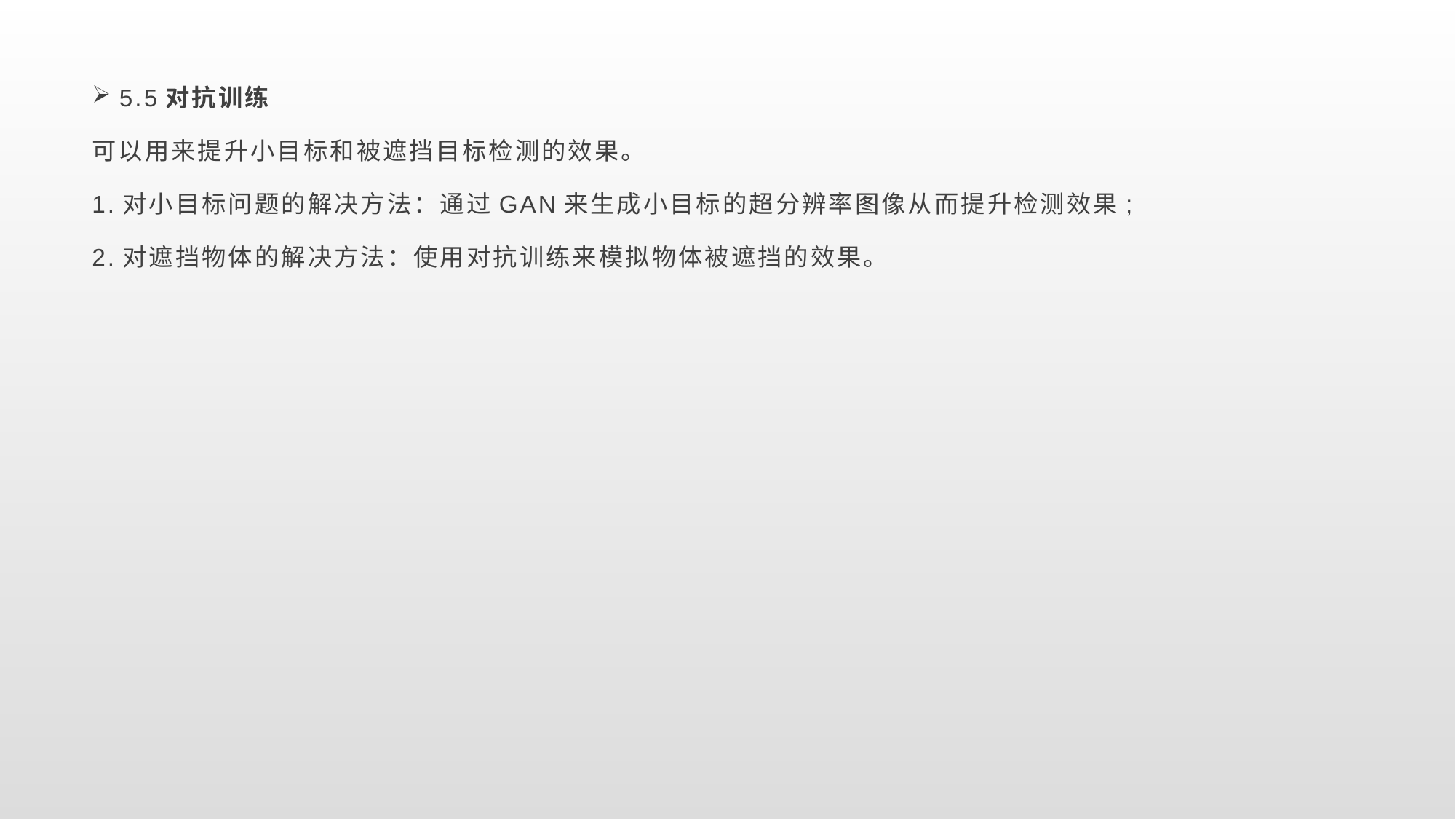

5.5对抗训练
可以用来提升小目标和被遮挡目标检测的效果。
1.对小目标问题的解决方法：通过GAN来生成小目标的超分辨率图像从而提升检测效果;
2.对遮挡物体的解决方法：使用对抗训练来模拟物体被遮挡的效果。